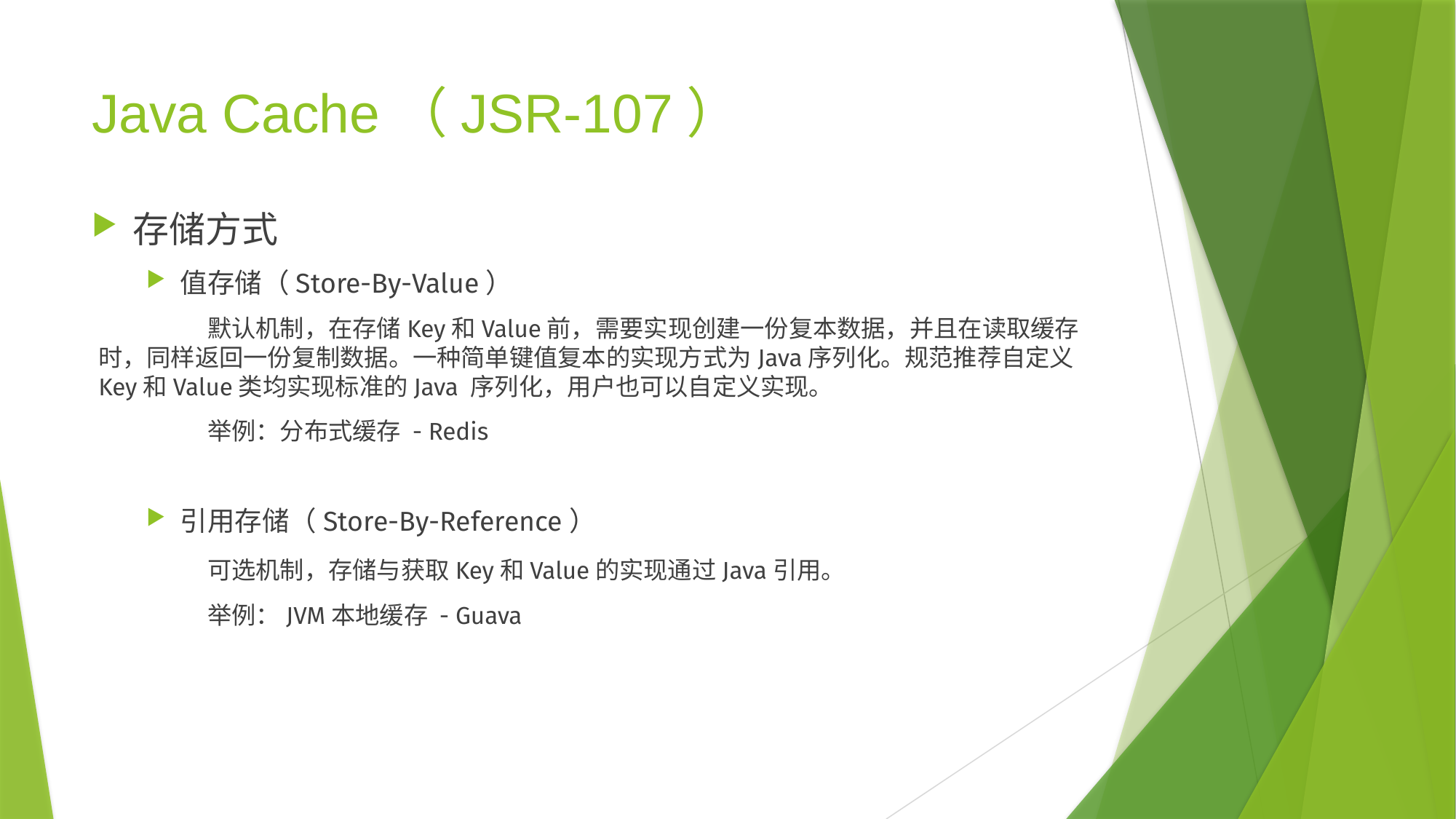

# Java Cache（JSR-107）
存储方式
值存储（Store-By-Value）
	默认机制，在存储Key和Value前，需要实现创建一份复本数据，并且在读取缓存时，同样返回一份复制数据。一种简单键值复本的实现方式为Java序列化。规范推荐自定义Key和Value类均实现标准的Java 序列化，用户也可以自定义实现。
	举例：分布式缓存 - Redis

引用存储（Store-By-Reference）
	可选机制，存储与获取Key和Value的实现通过Java引用。
	举例：JVM本地缓存 - Guava